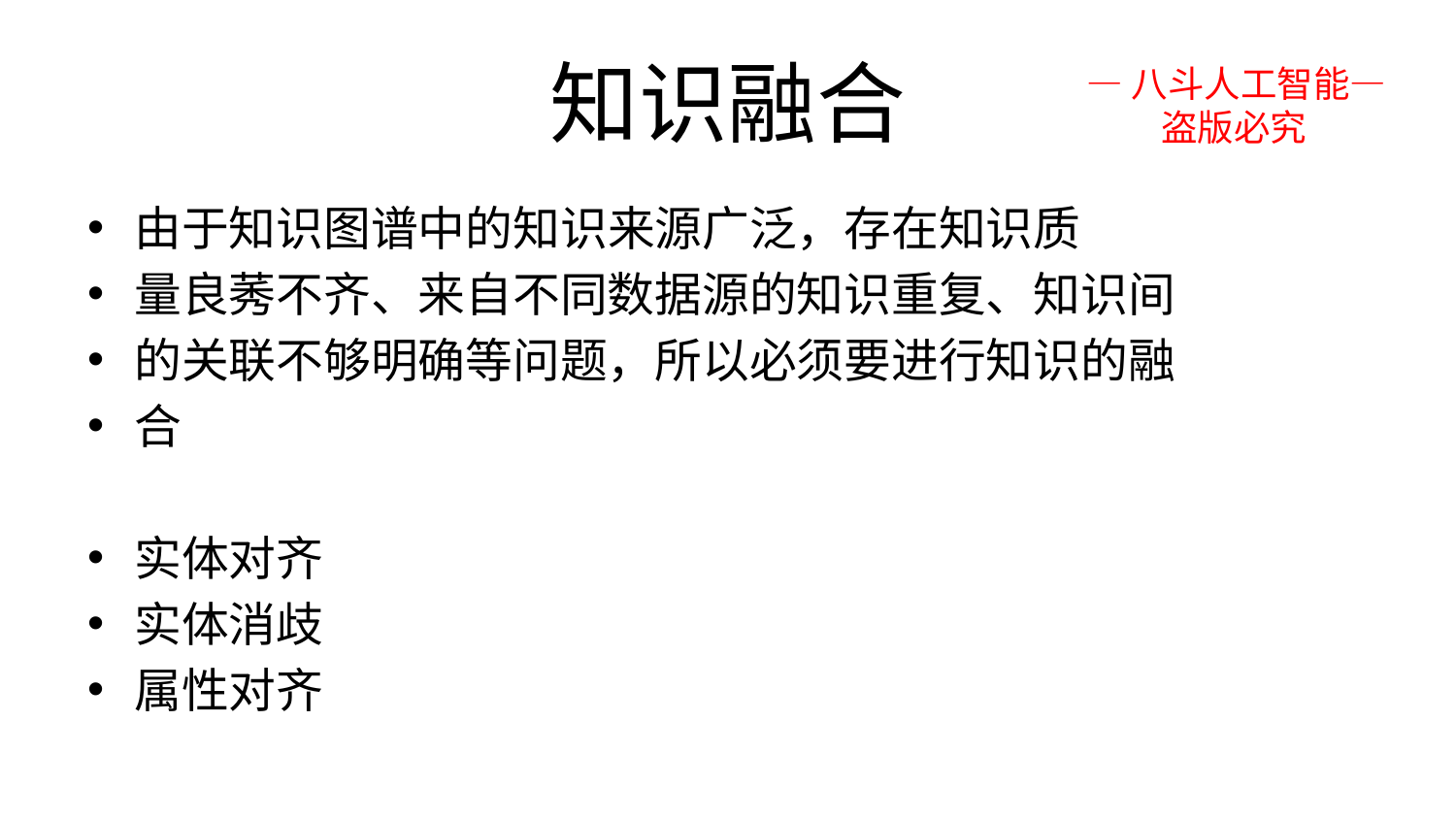

# 知识融合
—八斗人工智能—
        盗版必究
由于知识图谱中的知识来源广泛，存在知识质
量良莠不齐、来自不同数据源的知识重复、知识间
的关联不够明确等问题，所以必须要进行知识的融
合

实体对齐
实体消歧
属性对齐